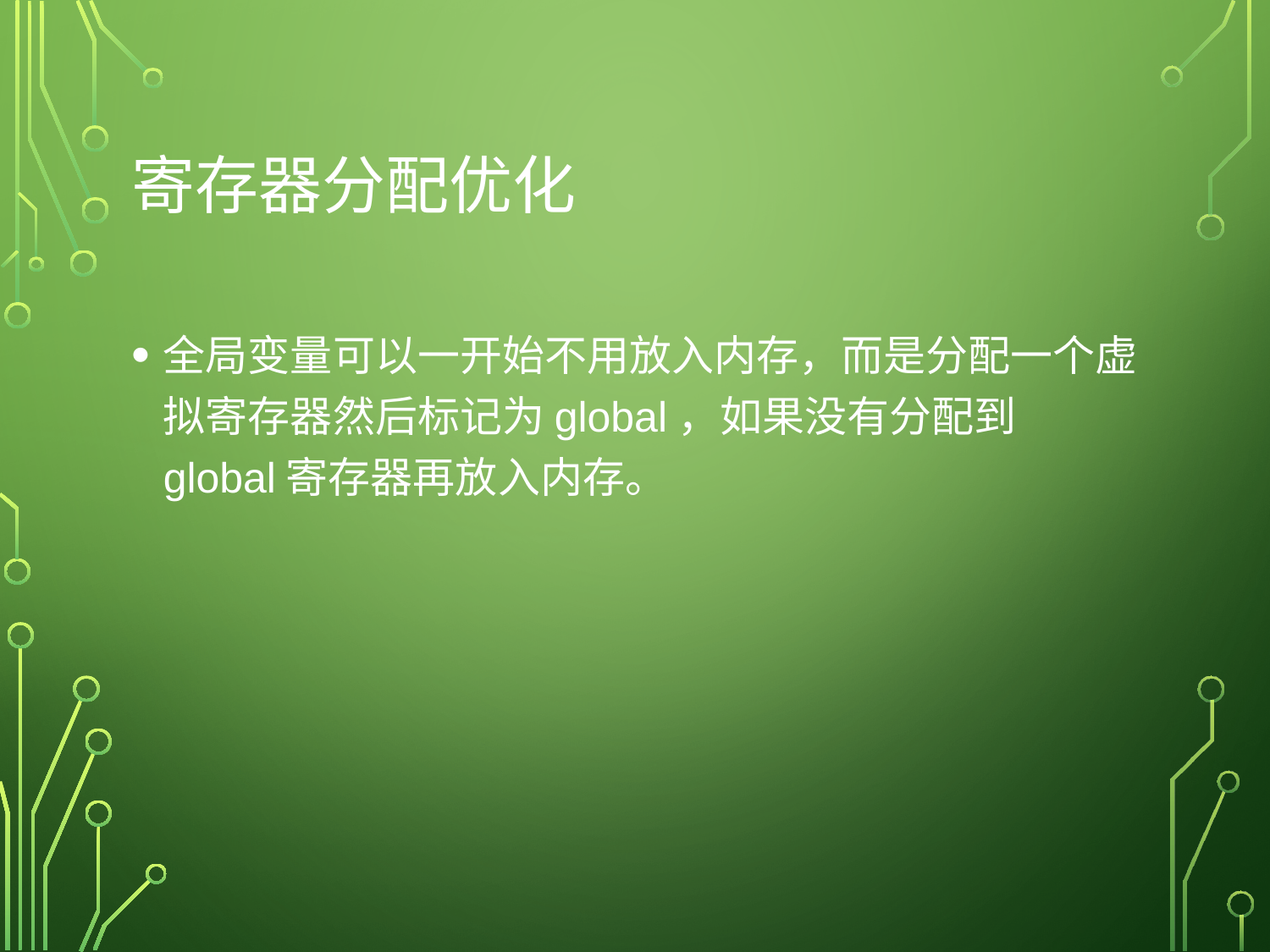

# 寄存器分配优化
全局变量可以一开始不用放入内存，而是分配一个虚拟寄存器然后标记为global，如果没有分配到global寄存器再放入内存。